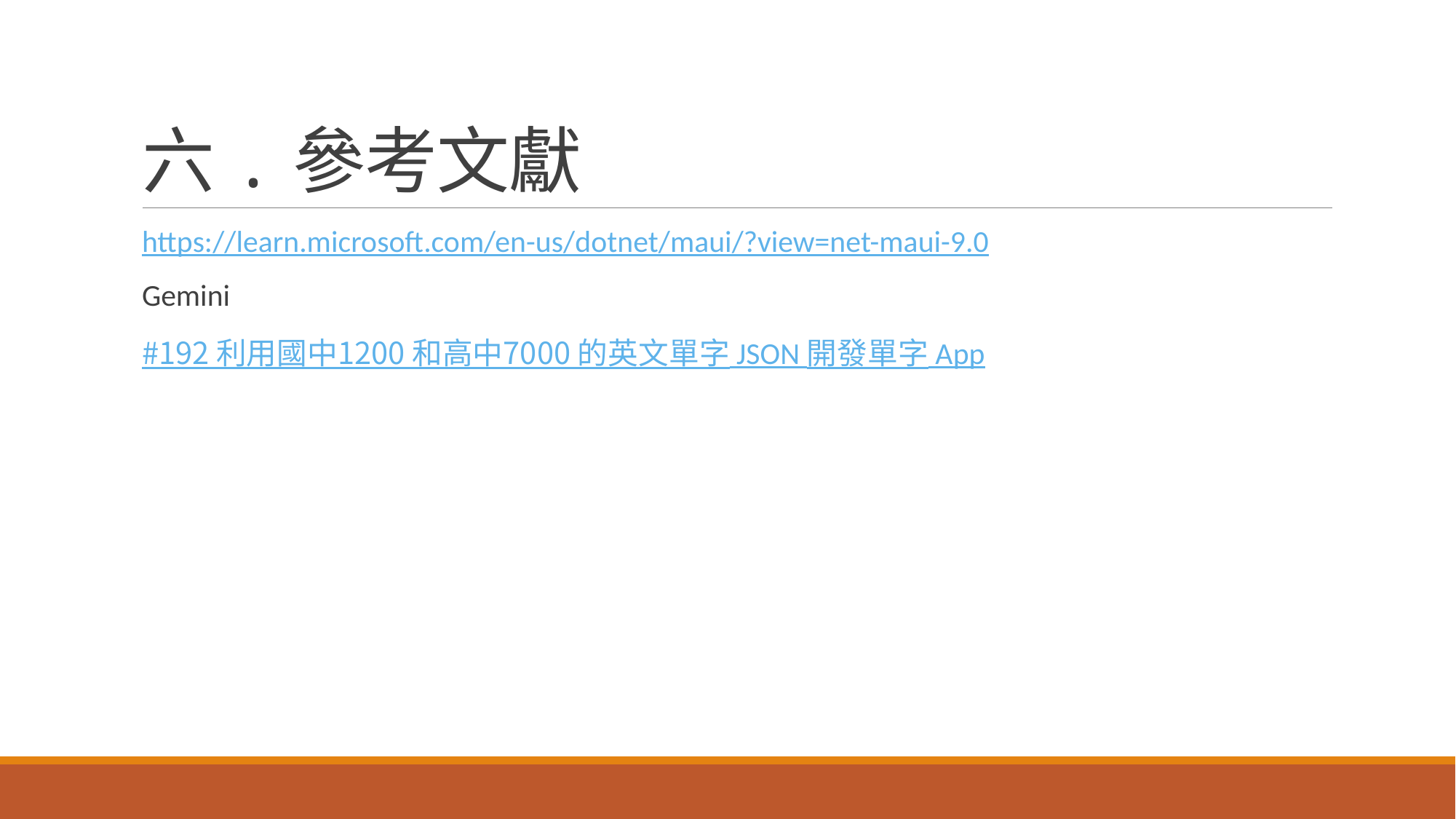

# 六.參考文獻
https://learn.microsoft.com/en-us/dotnet/maui/?view=net-maui-9.0
Gemini
#192 利用國中1200 和高中7000 的英文單字 JSON 開發單字 App